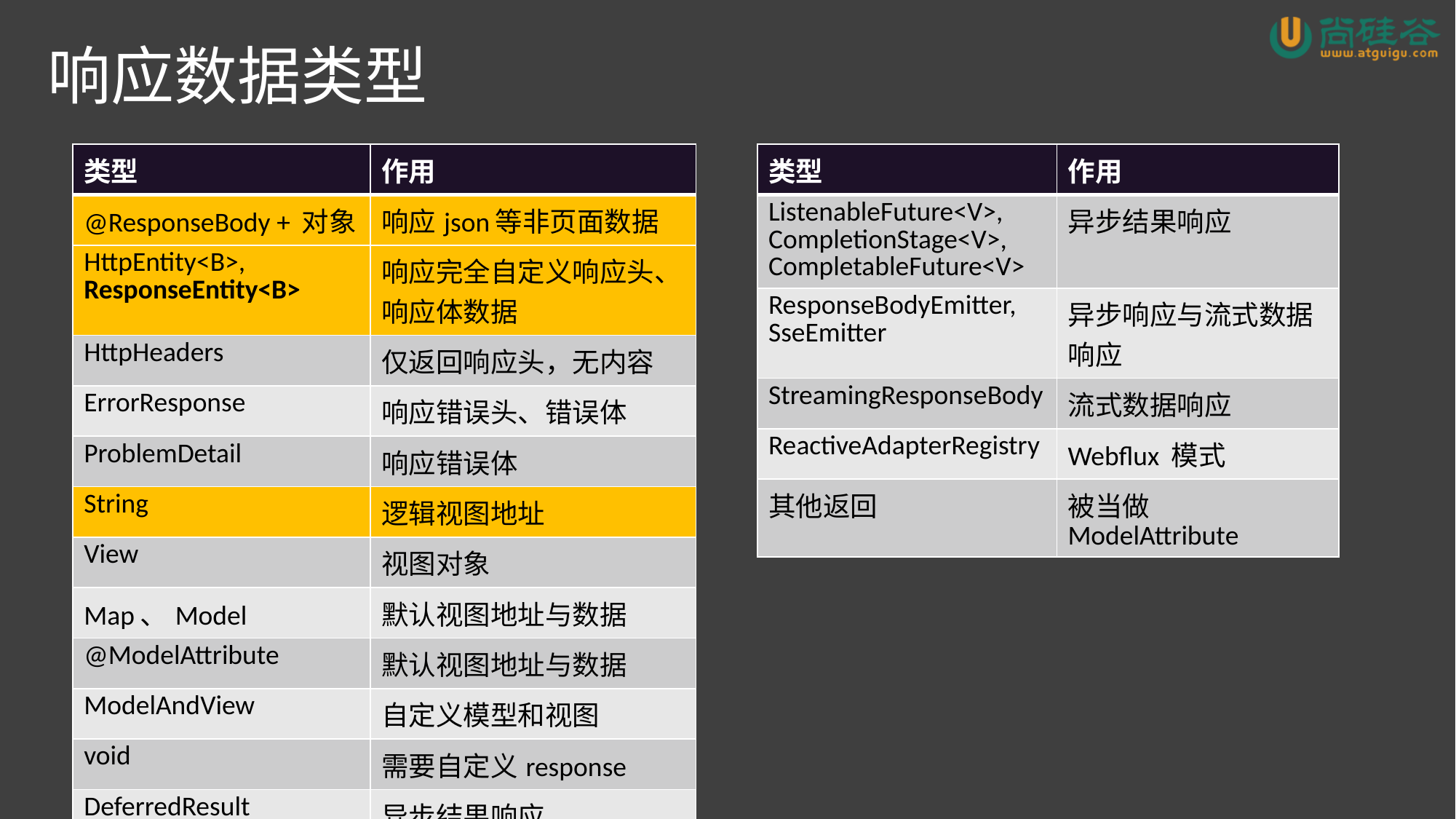

# 响应数据类型
| 类型 | 作用 |
| --- | --- |
| @ResponseBody + 对象 | 响应json等非页面数据 |
| HttpEntity<B>, ResponseEntity<B> | 响应完全自定义响应头、响应体数据 |
| HttpHeaders | 仅返回响应头，无内容 |
| ErrorResponse | 响应错误头、错误体 |
| ProblemDetail | 响应错误体 |
| String | 逻辑视图地址 |
| View | 视图对象 |
| Map、Model | 默认视图地址与数据 |
| @ModelAttribute | 默认视图地址与数据 |
| ModelAndView | 自定义模型和视图 |
| void | 需要自定义response |
| DeferredResult | 异步结果响应 |
| Callable | 异步结果响应 |
| 类型 | 作用 |
| --- | --- |
| ListenableFuture<V>, CompletionStage<V>, CompletableFuture<V> | 异步结果响应 |
| ResponseBodyEmitter, SseEmitter | 异步响应与流式数据响应 |
| StreamingResponseBody | 流式数据响应 |
| ReactiveAdapterRegistry | Webflux 模式 |
| 其他返回 | 被当做ModelAttribute |